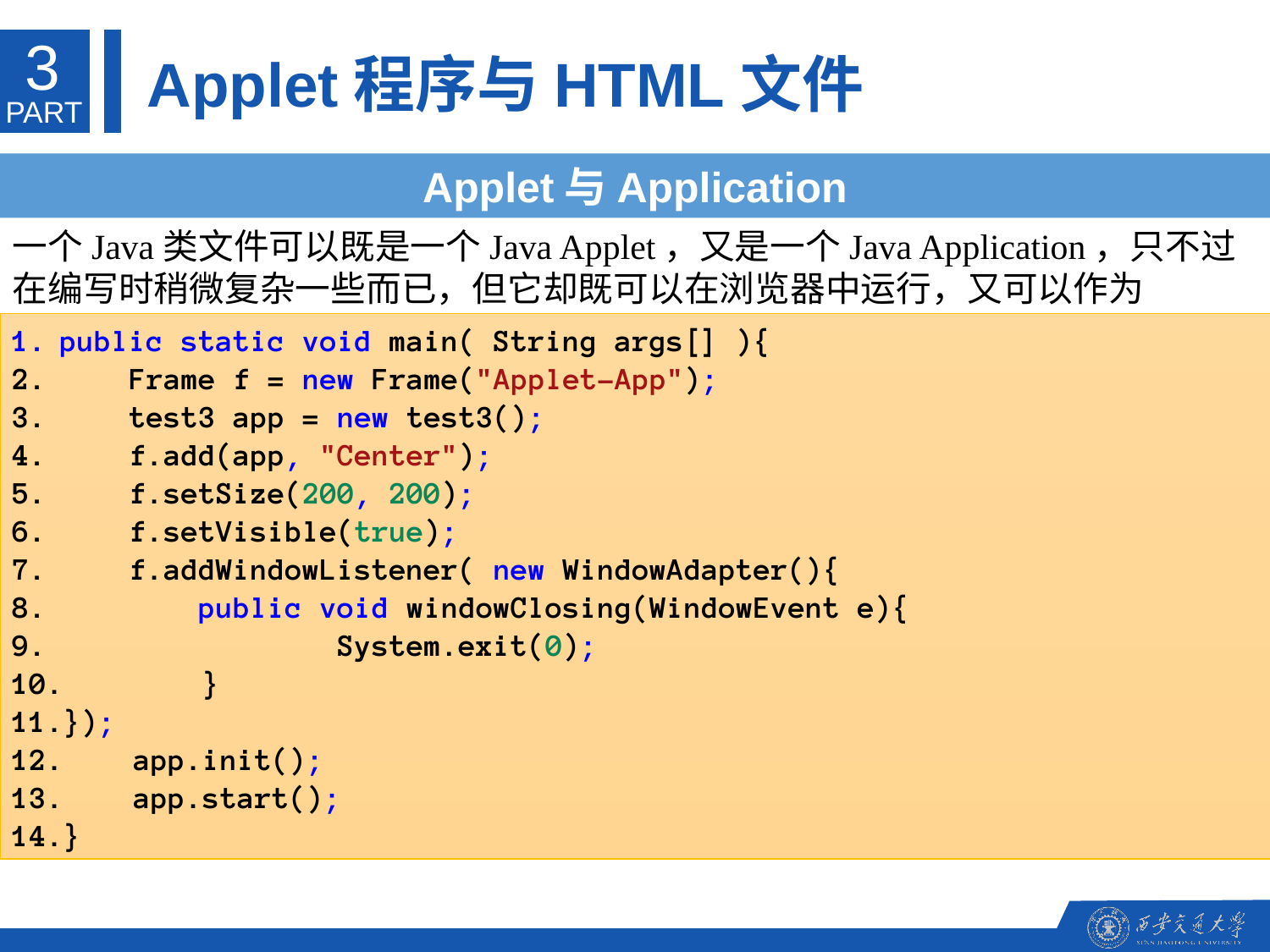

3
Applet程序与HTML文件
PART
Applet与Application
一个Java类文件可以既是一个Java Applet，又是一个Java Application，只不过在编写时稍微复杂一些而已，但它却既可以在浏览器中运行，又可以作为Application单独运行。
public static void main( String args[] ){
    Frame f = new Frame("Applet-App");
    test3 app = new test3();
    f.add(app, "Center");
    f.setSize(200, 200);
    f.setVisible(true);
    f.addWindowListener( new WindowAdapter(){
        public void windowClosing(WindowEvent e){
                System.exit(0);
        }
});
    app.init();
    app.start();
}